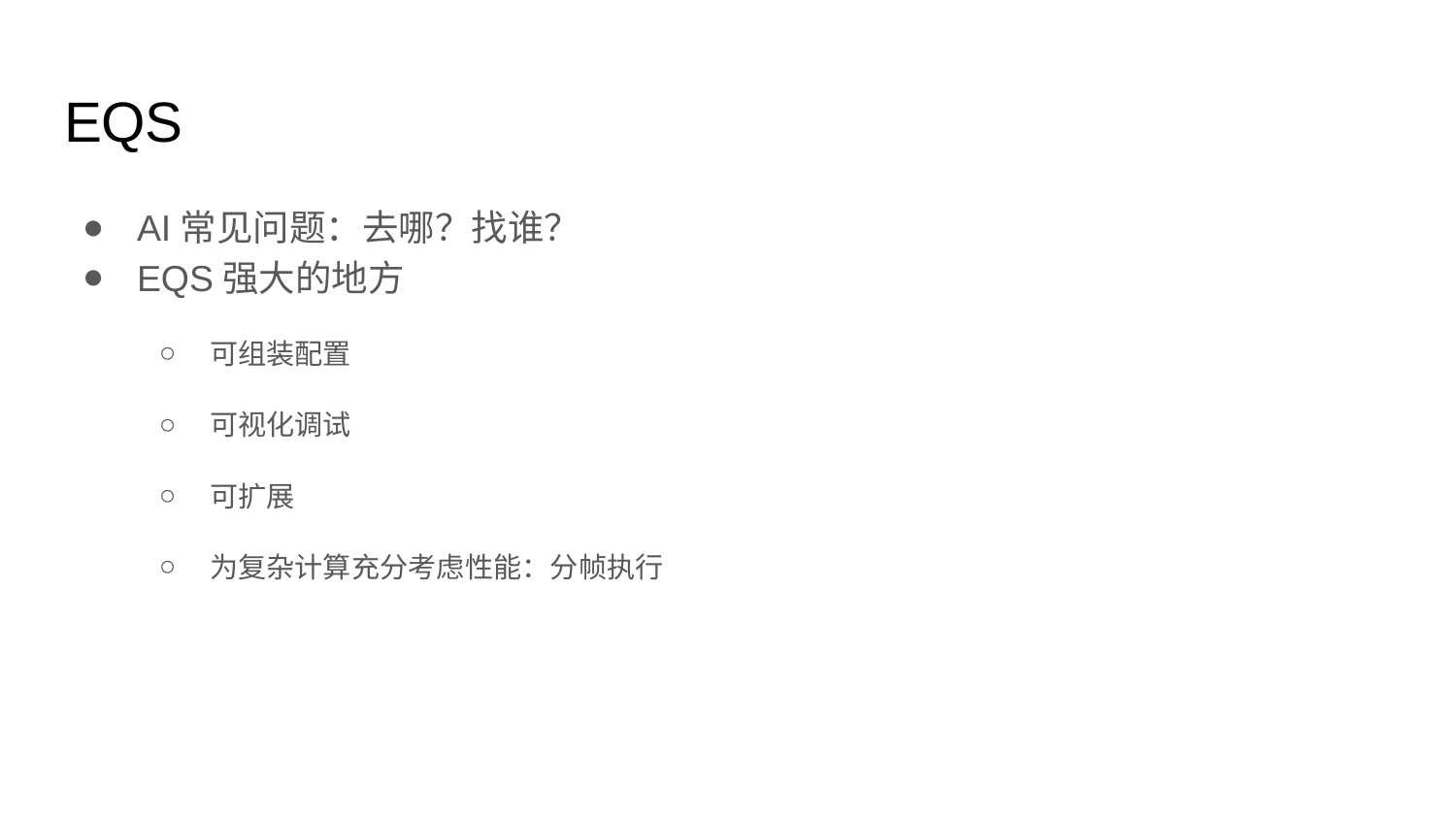

# EQS
AI常见问题：去哪？找谁？
EQS强大的地方
可组装配置
可视化调试
可扩展
为复杂计算充分考虑性能：分帧执行